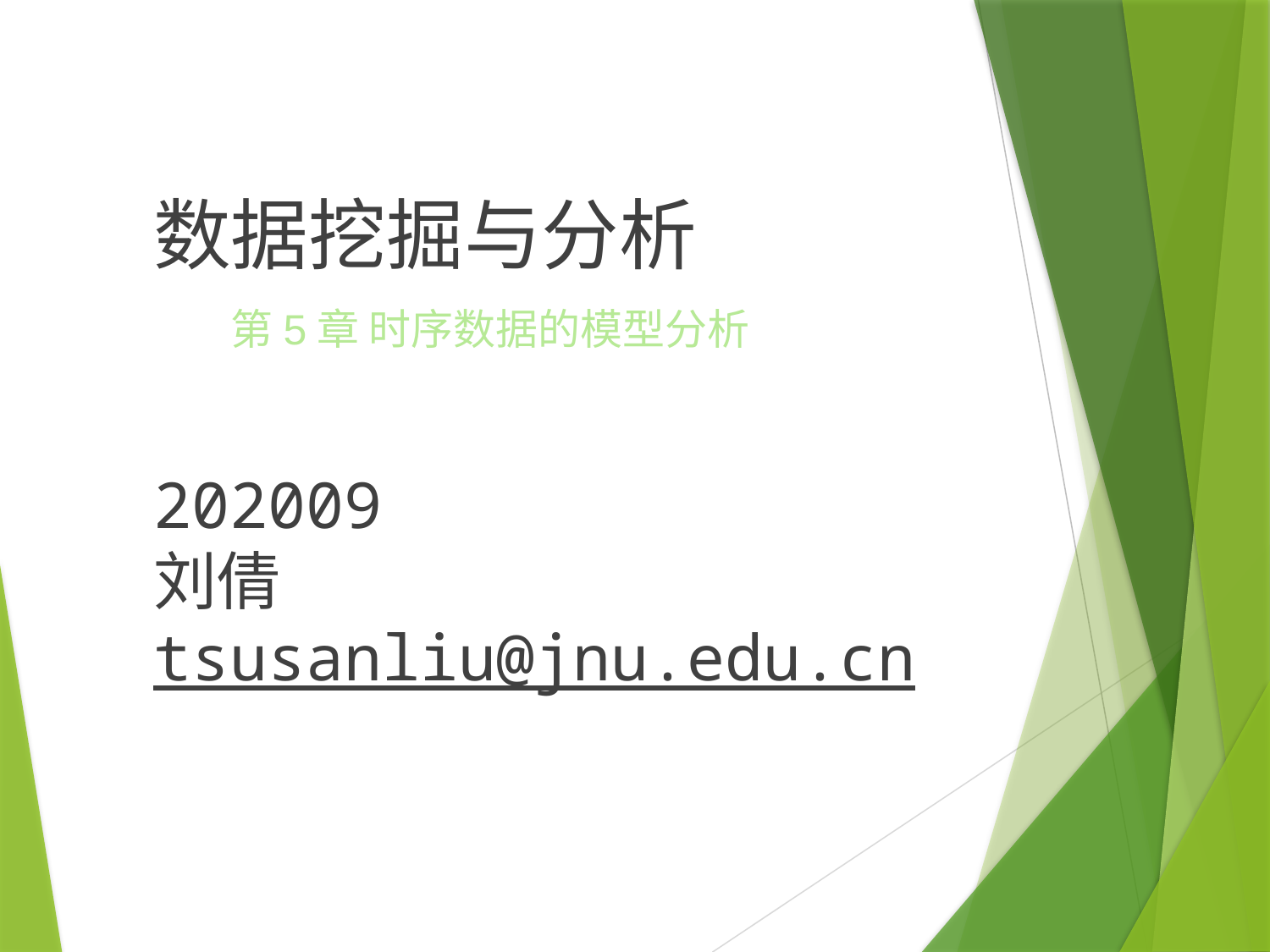

#
数据挖掘与分析

202009
刘倩
tsusanliu@jnu.edu.cn

第5章 时序数据的模型分析